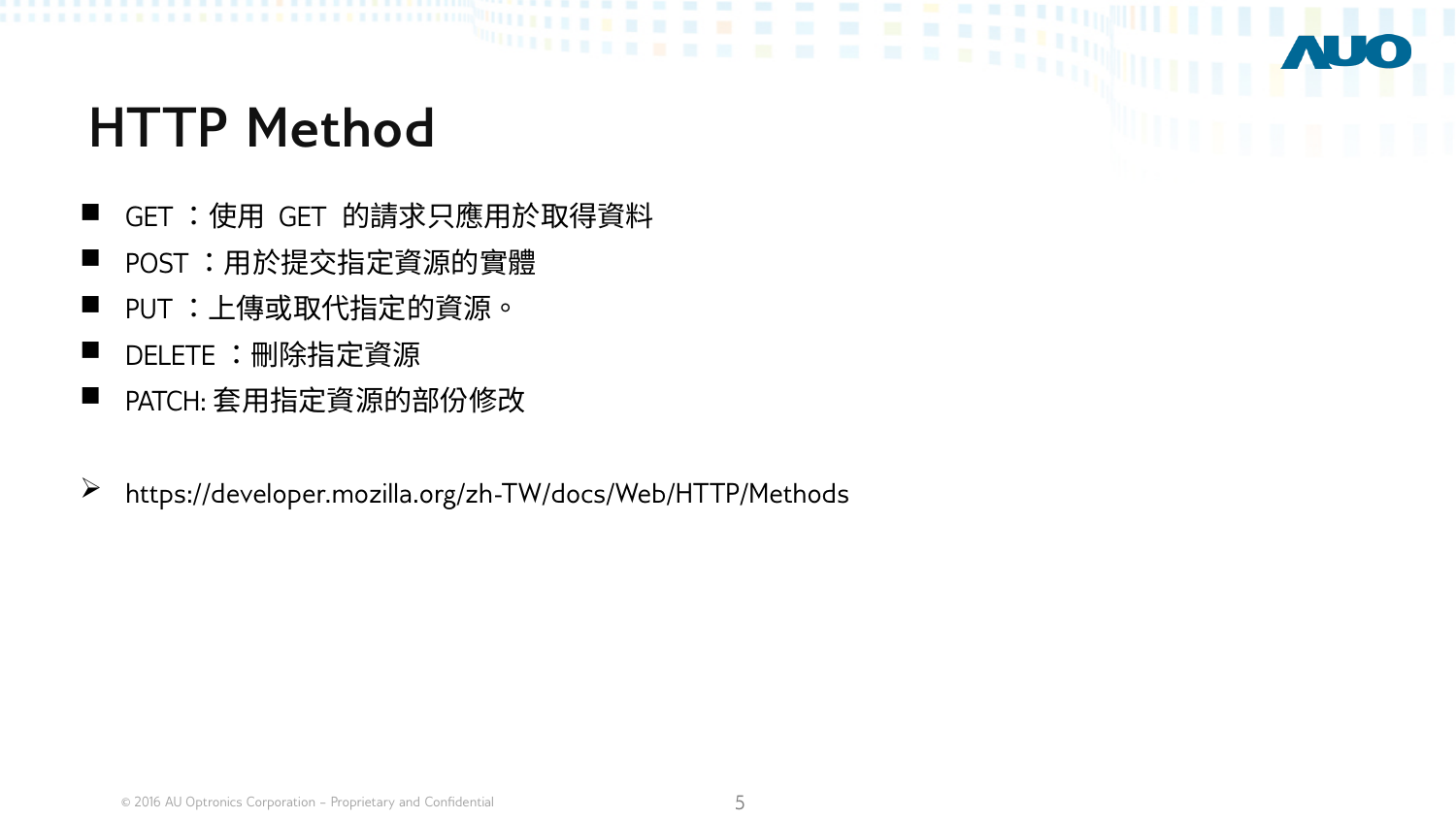

# HTTP Method
GET：使用 GET 的請求只應用於取得資料
POST：用於提交指定資源的實體
PUT：上傳或取代指定的資源。
DELETE：刪除指定資源
PATCH:套用指定資源的部份修改

https://developer.mozilla.org/zh-TW/docs/Web/HTTP/Methods